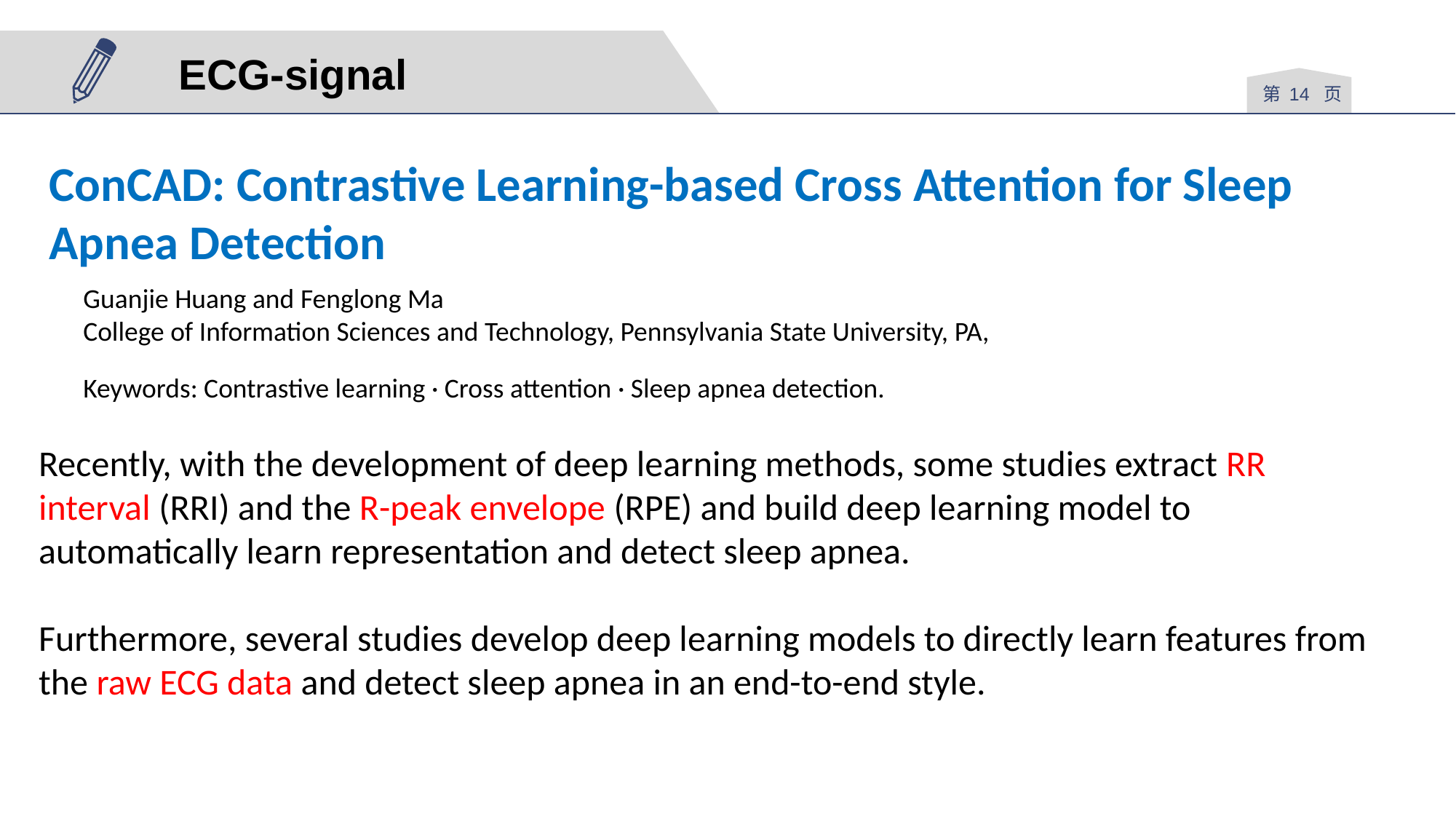

ECG-signal

第 14  页
ConCAD: Contrastive Learning-based Cross Attention for Sleep Apnea Detection
Guanjie Huang and Fenglong Ma
College of Information Sciences and Technology, Pennsylvania State University, PA,
Keywords: Contrastive learning · Cross attention · Sleep apnea detection.
Recently, with the development of deep learning methods, some studies extract RR interval (RRI) and the R-peak envelope (RPE) and build deep learning model to automatically learn representation and detect sleep apnea.

Furthermore, several studies develop deep learning models to directly learn features from the raw ECG data and detect sleep apnea in an end-to-end style.